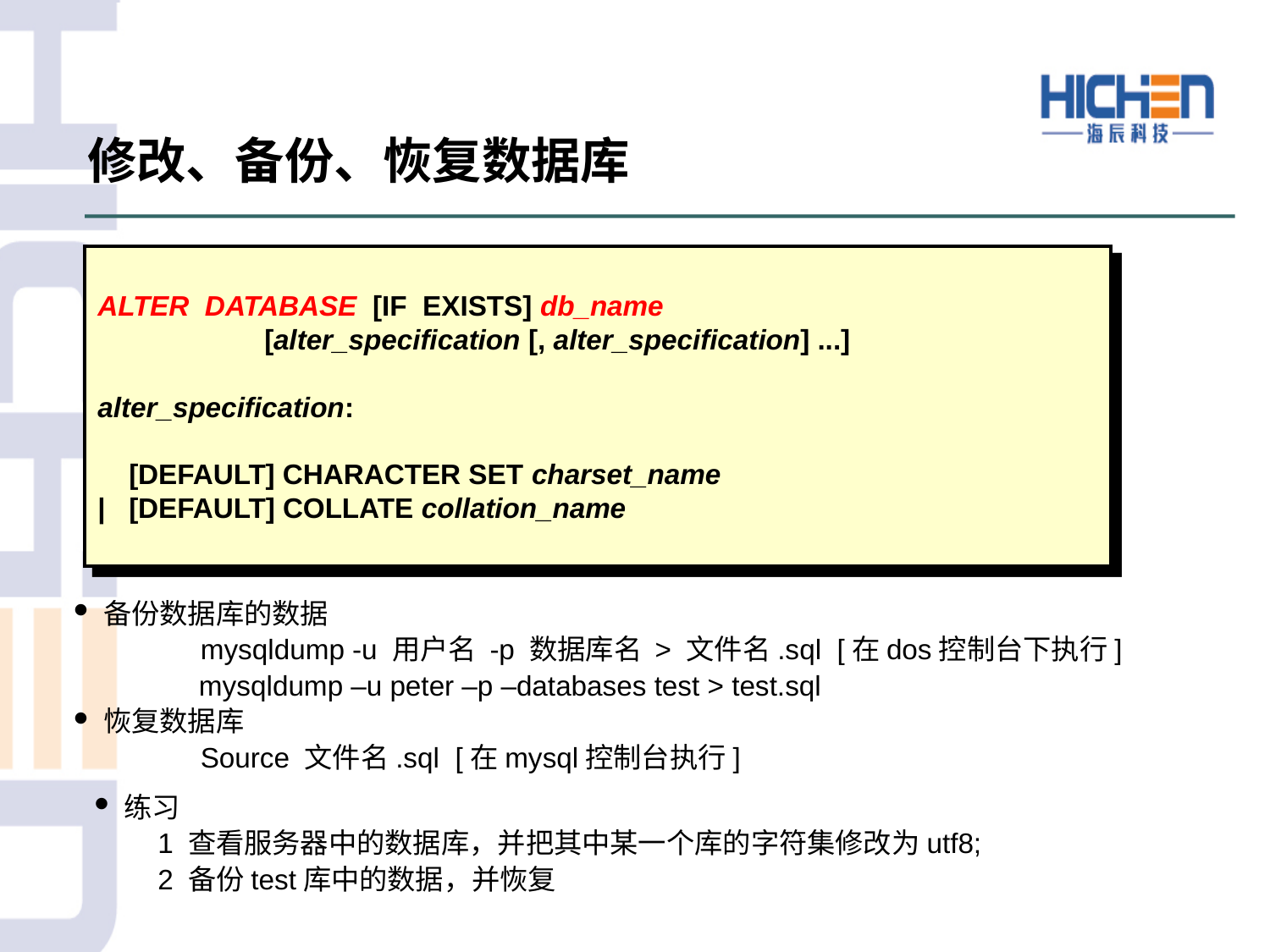

修改、备份、恢复数据库

ALTER  DATABASE  [IF  EXISTS] db_name
	[alter_specification [, alter_specification] ...]

alter_specification:

    [DEFAULT] CHARACTER SET charset_name
|   [DEFAULT] COLLATE collation_name
备份数据库的数据
	mysqldump -u 用户名 -p 数据库名 > 文件名.sql  [在dos控制台下执行]
                mysqldump –u peter –p –databases test > test.sql
恢复数据库
	Source 文件名.sql  [在mysql控制台执行]

练习
1 查看服务器中的数据库，并把其中某一个库的字符集修改为utf8;
2 备份test库中的数据，并恢复